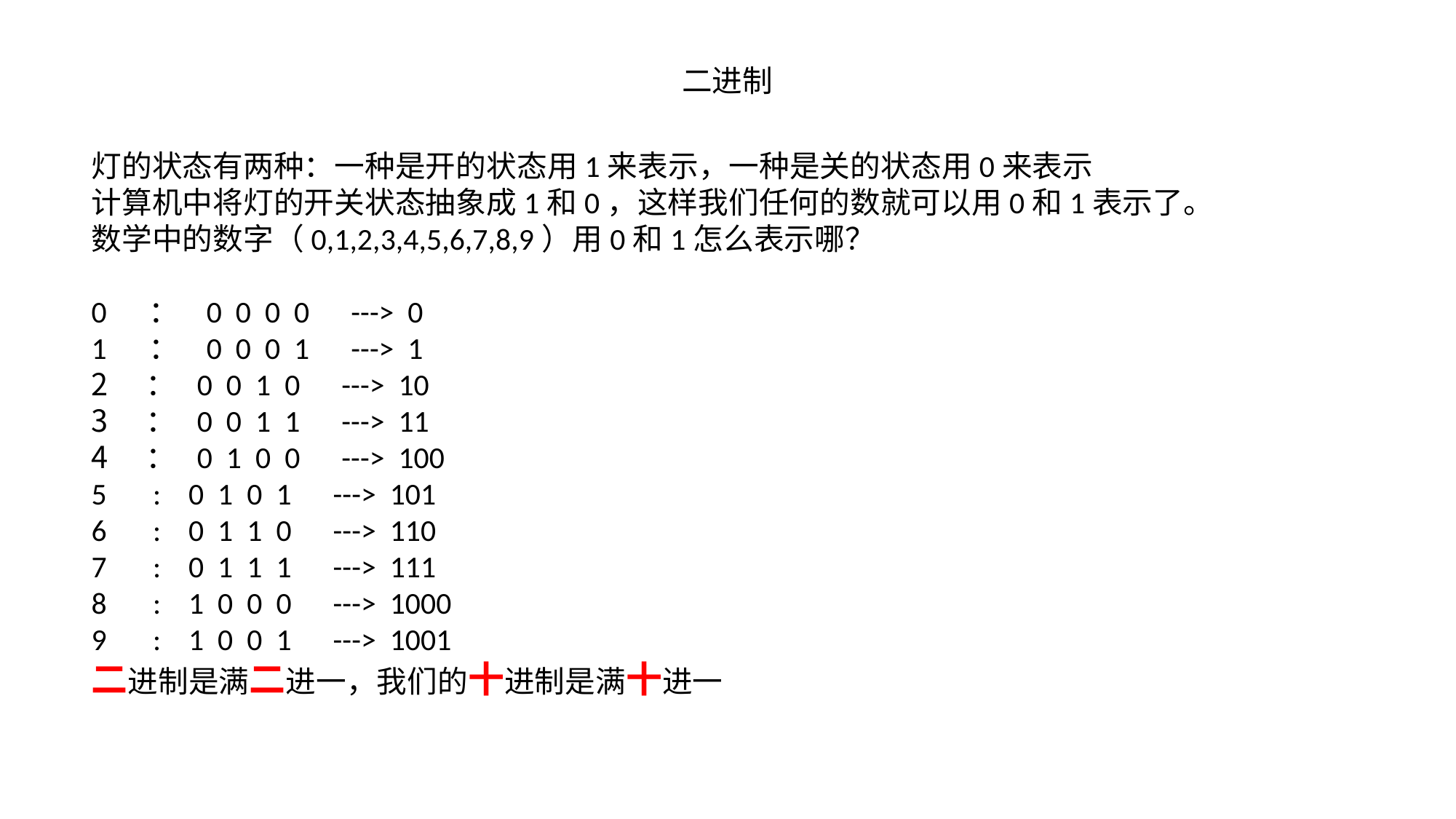

二进制
灯的状态有两种：一种是开的状态用1来表示，一种是关的状态用0来表示
计算机中将灯的开关状态抽象成1和0，这样我们任何的数就可以用0和1表示了。
数学中的数字（0,1,2,3,4,5,6,7,8,9）用0和1怎么表示哪？

0     ：   0  0  0  0      --->  0
1     ：   0  0  0  1      --->  1
：  0  0  1  0      --->  10
：  0  0  1  1      --->  11
：  0  1  0  0      --->  100
 :    0  1  0  1      --->  101
 :    0  1  1  0      --->  110
 :    0  1  1  1      --->  111
 :    1  0  0  0      --->  1000
 :    1  0  0  1      --->  1001
二进制是满二进一，我们的十进制是满十进一